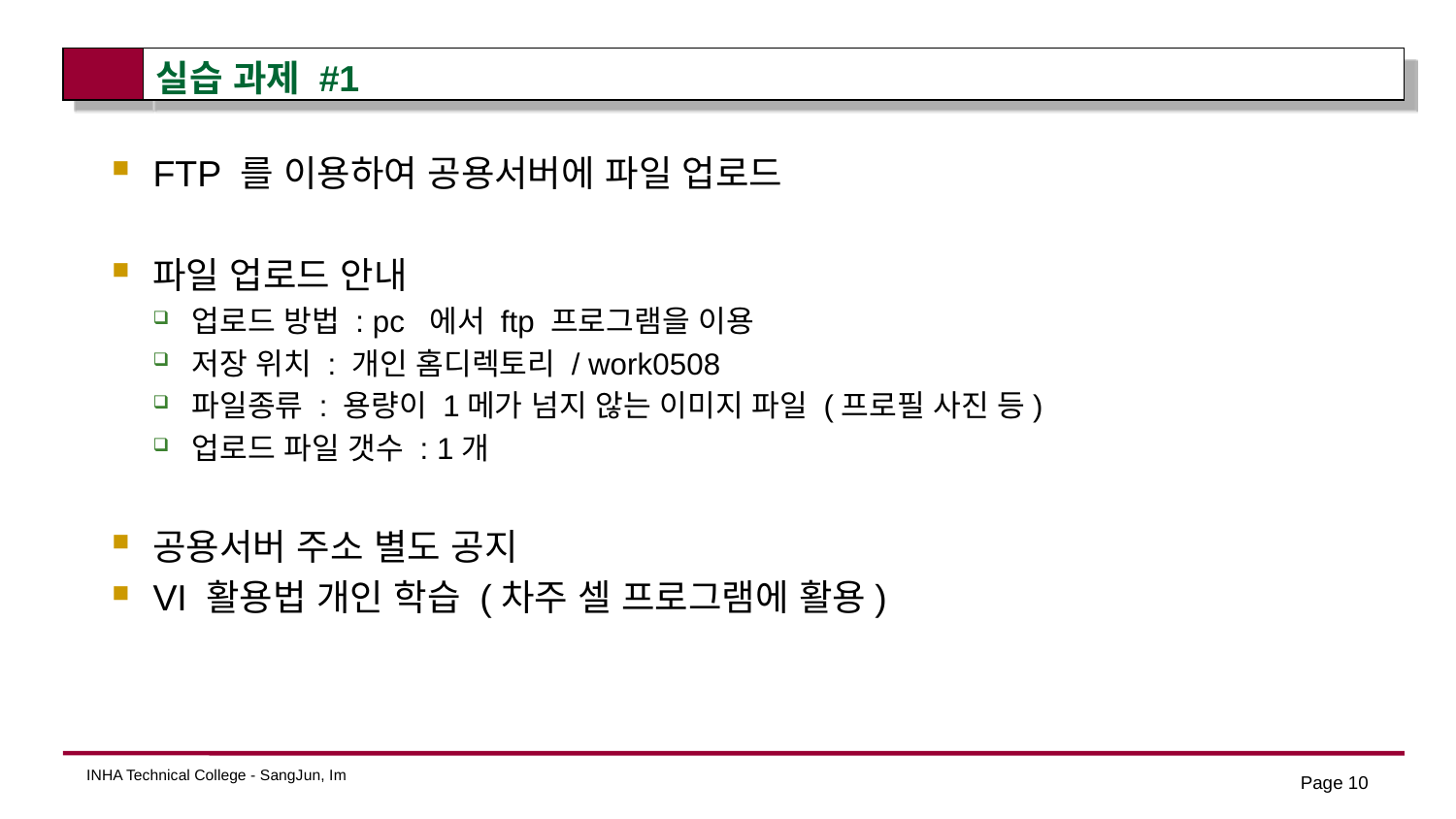

# 실습 과제 #1
FTP 를 이용하여 공용서버에 파일 업로드

파일 업로드 안내
업로드 방법 : pc  에서 ftp 프로그램을 이용
저장 위치 : 개인 홈디렉토리 / work0508
파일종류 : 용량이 1메가 넘지 않는 이미지 파일 (프로필 사진 등)
업로드 파일 갯수 : 1개

공용서버 주소 별도 공지
VI 활용법 개인 학습 (차주 셀 프로그램에 활용)

Page 10